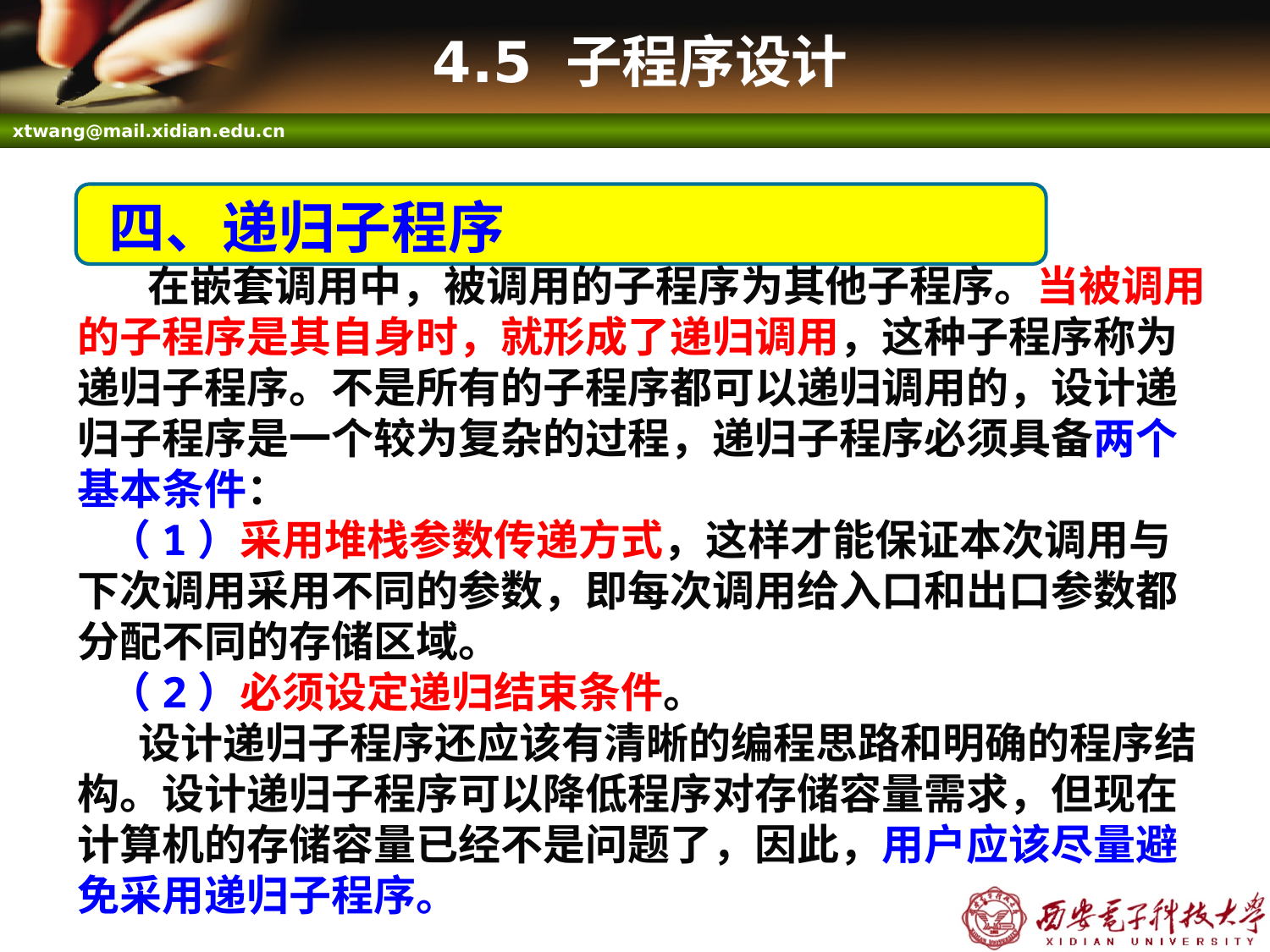

# 4.5 子程序设计
四、递归子程序
   在嵌套调用中，被调用的子程序为其他子程序。当被调用的子程序是其自身时，就形成了递归调用，这种子程序称为递归子程序。不是所有的子程序都可以递归调用的，设计递归子程序是一个较为复杂的过程，递归子程序必须具备两个基本条件：
（1）采用堆栈参数传递方式，这样才能保证本次调用与下次调用采用不同的参数，即每次调用给入口和出口参数都分配不同的存储区域。
（2）必须设定递归结束条件。
  设计递归子程序还应该有清晰的编程思路和明确的程序结构。设计递归子程序可以降低程序对存储容量需求，但现在计算机的存储容量已经不是问题了，因此，用户应该尽量避免采用递归子程序。